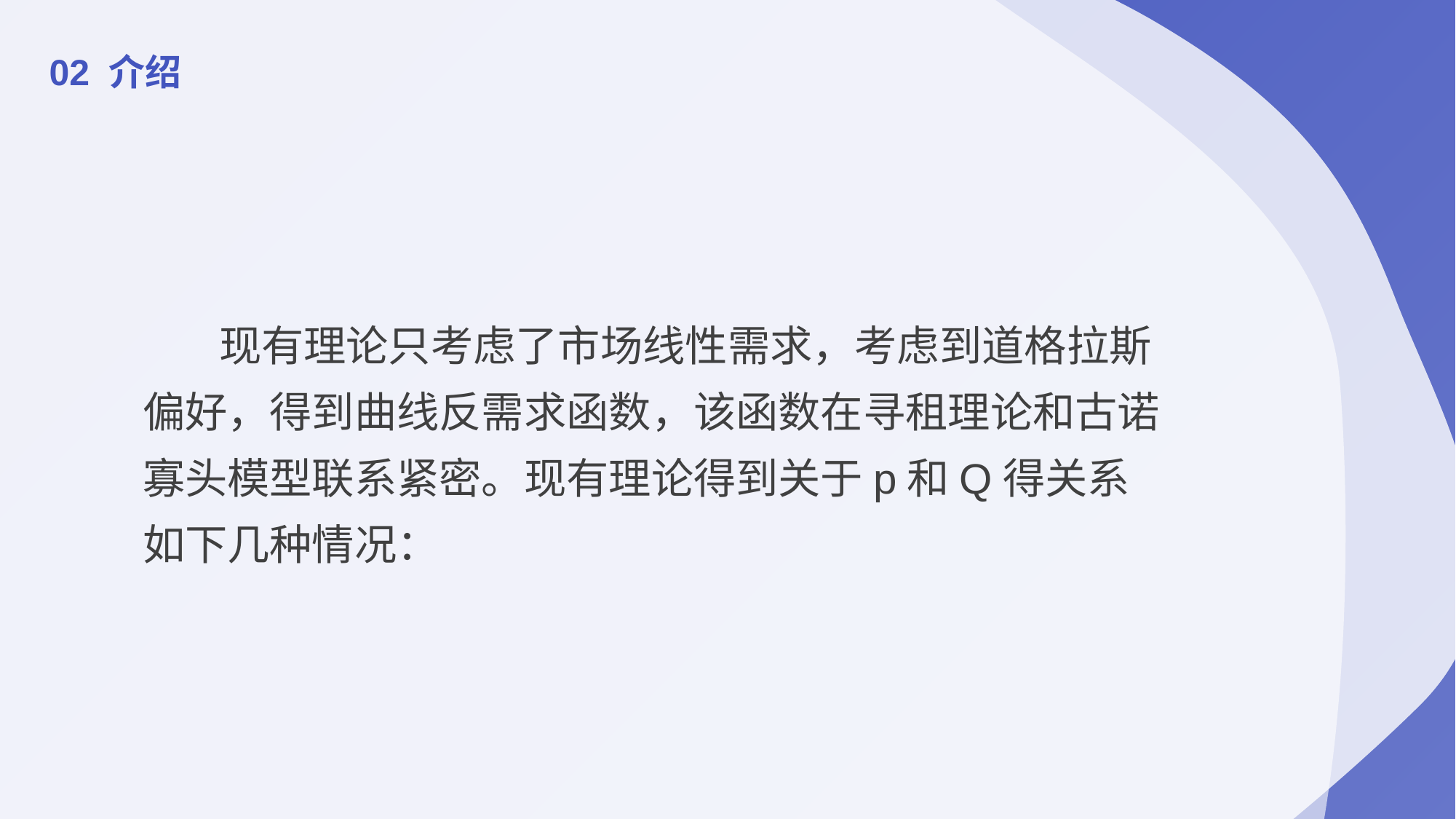

02 介绍
       现有理论只考虑了市场线性需求，考虑到道格拉斯偏好，得到曲线反需求函数，该函数在寻租理论和古诺寡头模型联系紧密。现有理论得到关于p和Q得关系如下几种情况：